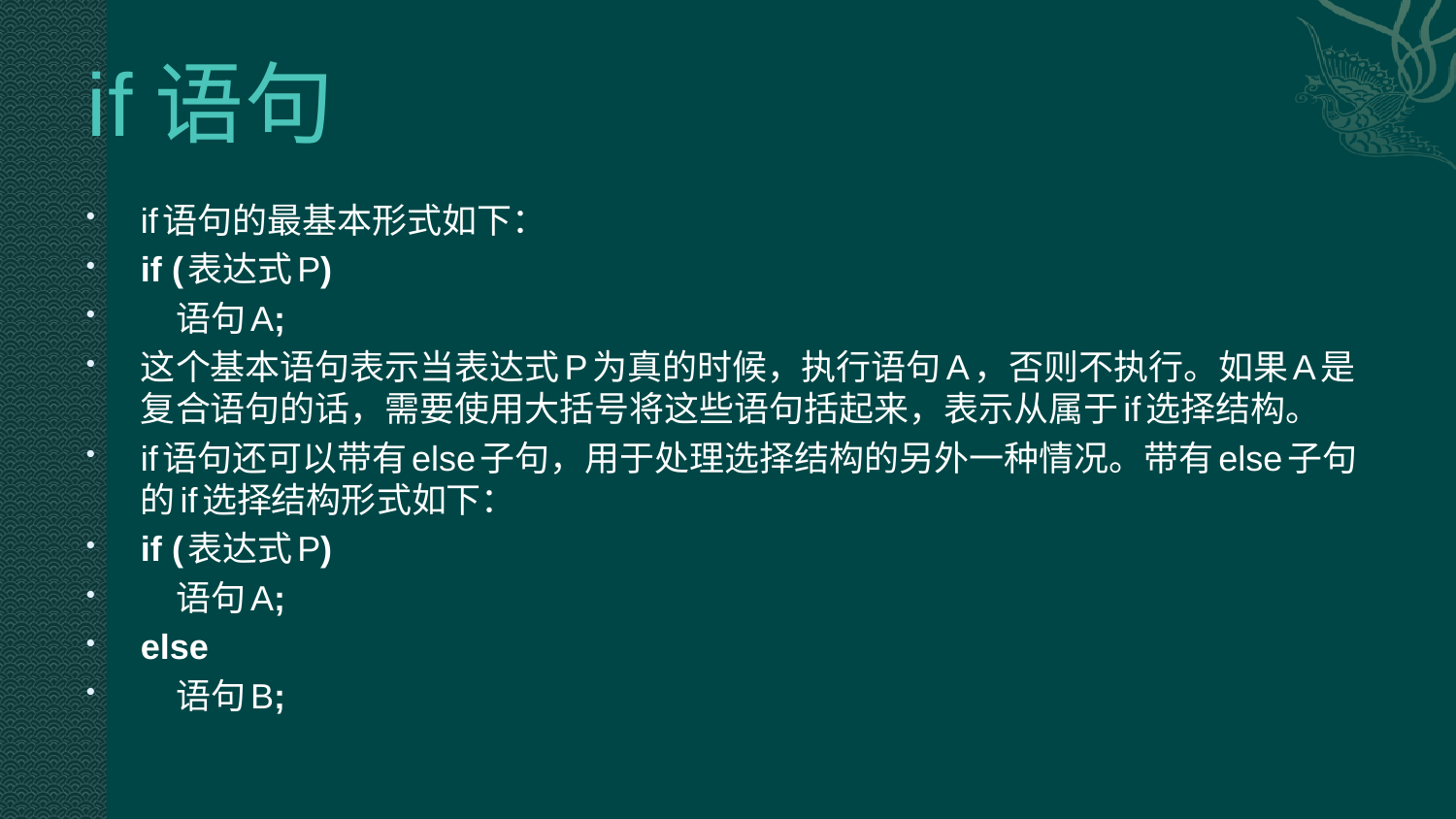

# if语句
if语句的最基本形式如下：
if (表达式P)
    语句A;
这个基本语句表示当表达式P为真的时候，执行语句A，否则不执行。如果A是复合语句的话，需要使用大括号将这些语句括起来，表示从属于if选择结构。
if语句还可以带有else子句，用于处理选择结构的另外一种情况。带有else子句的if选择结构形式如下：
if (表达式P)
    语句A;
else
    语句B;